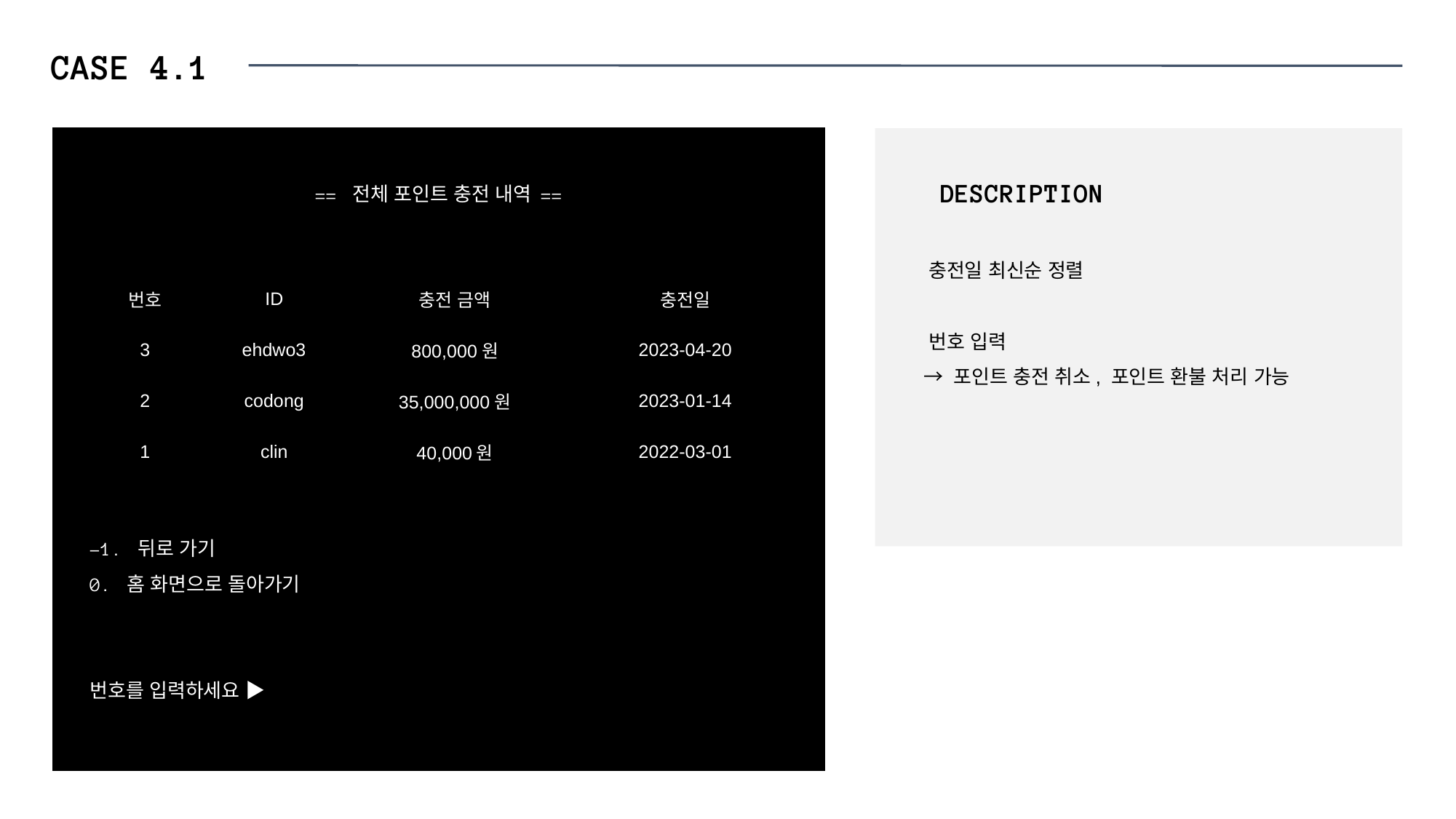

CASE 4.1

DESCRIPTION

       충전일 최신순 정렬

       번호 입력
       → 포인트 충전 취소, 포인트 환불 처리 가능

== 전체 포인트 충전 내역 ==

-1. 뒤로 가기
0. 홈 화면으로 돌아가기

번호를 입력하세요 ▶

| 번호 | ID | 충전 금액 | 충전일 |
| --- | --- | --- | --- |
| 3 | ehdwo3 | 800,000원 | 2023-04-20 |
| 2 | codong | 35,000,000원 | 2023-01-14 |
| 1 | clin | 40,000원 | 2022-03-01 |